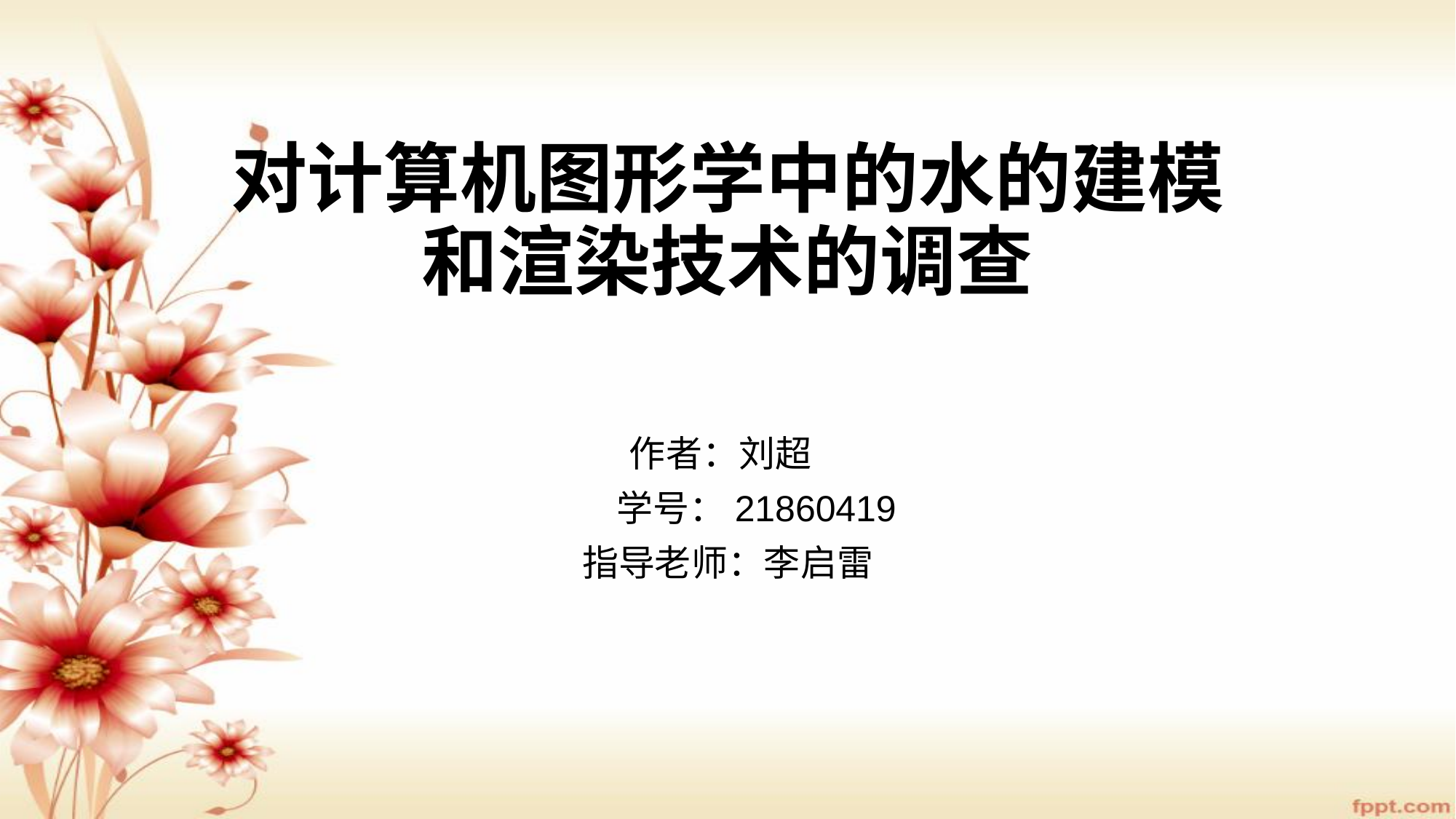

# 对计算机图形学中的水的建模和渲染技术的调查
				作者：刘超
      学号：21860419
指导老师：李启雷